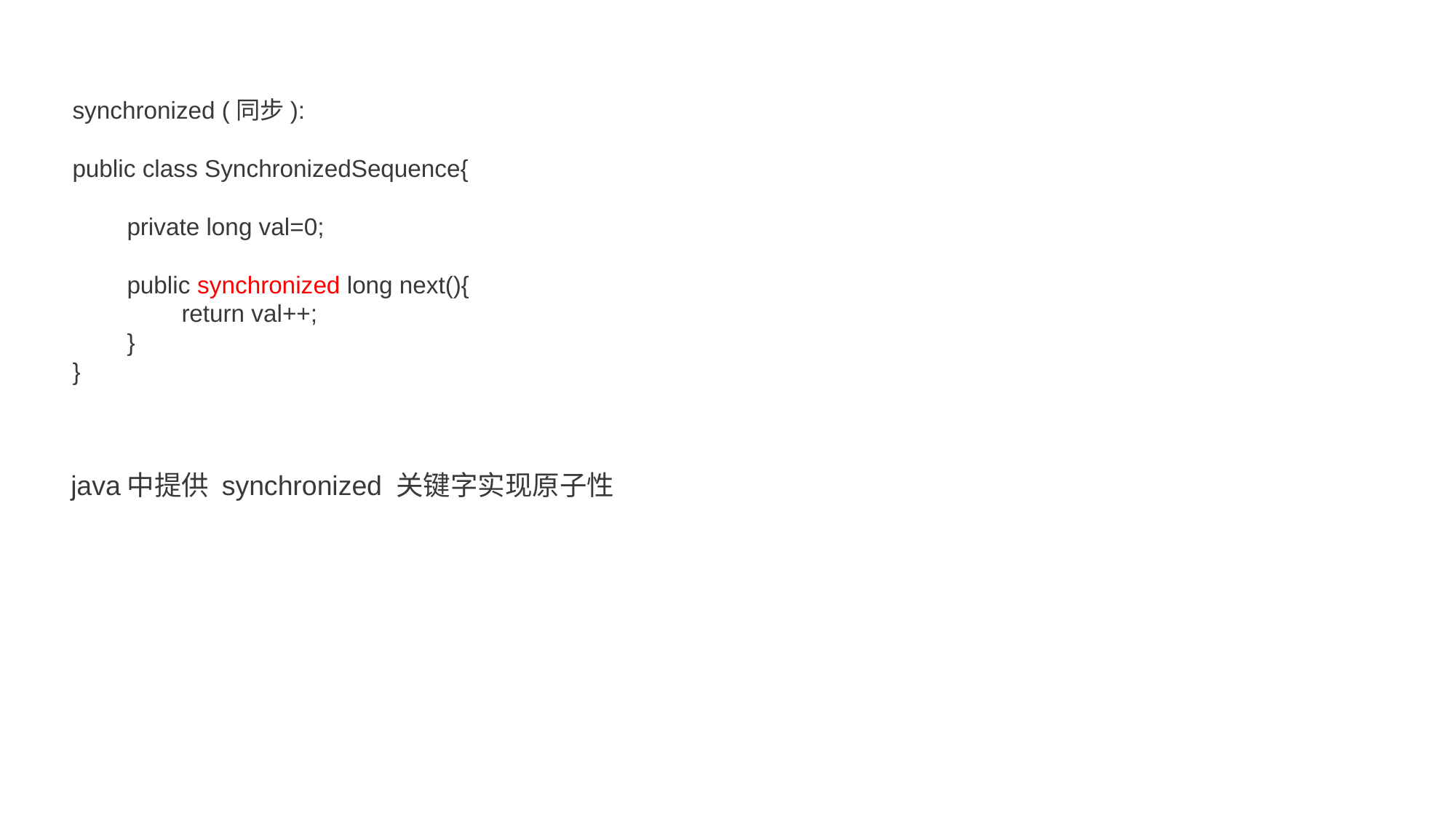

synchronized (同步):

public class SynchronizedSequence{

private long val=0;

public synchronized long next(){
return val++;
}
}
java中提供 synchronized 关键字实现原子性